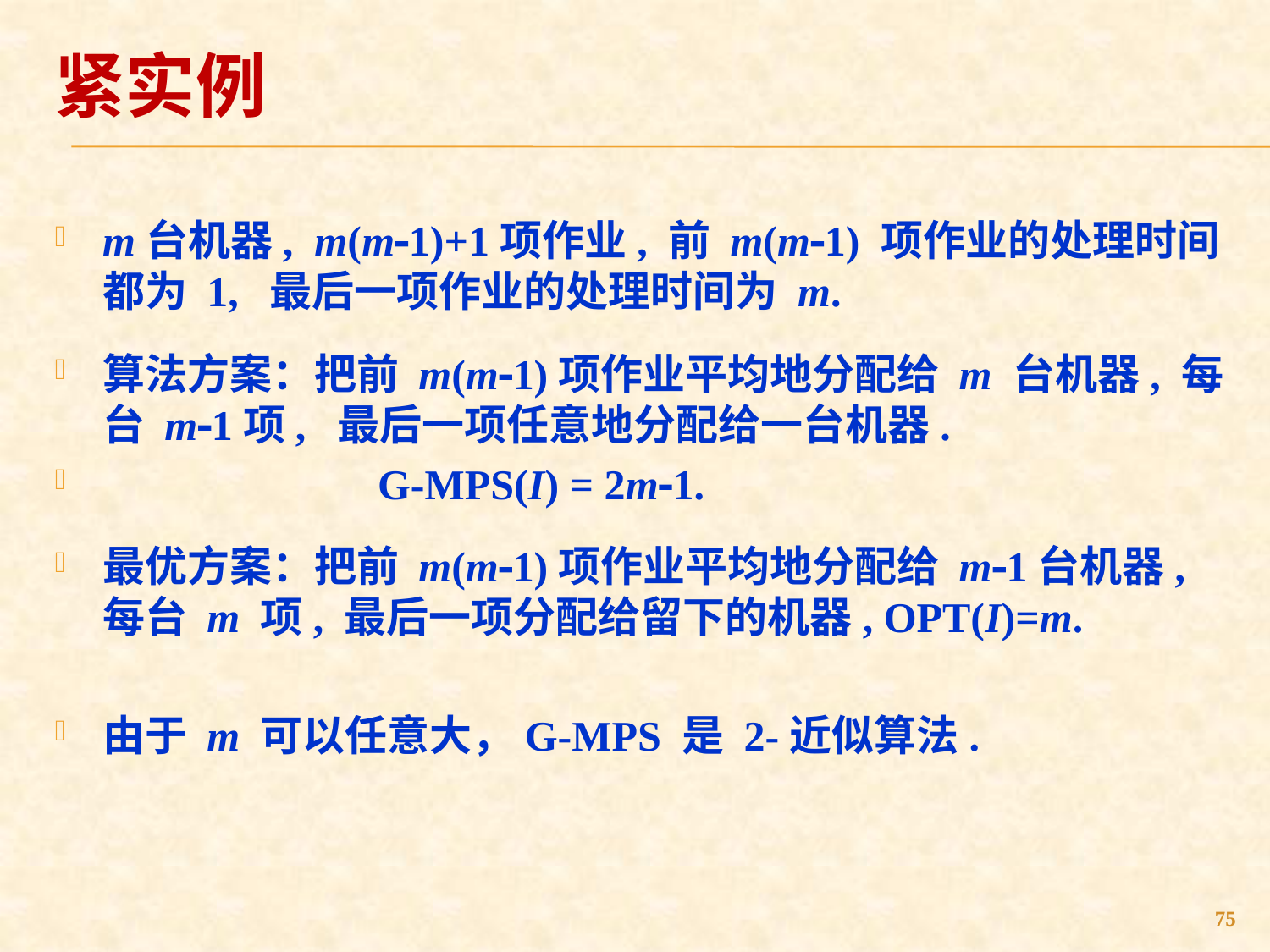

# 紧实例
m台机器,  m(m−1)+1项作业, 前 m(m−1) 项作业的处理时间都为 1,  最后一项作业的处理时间为 m.
算法方案：把前 m(m−1)项作业平均地分配给 m 台机器, 每台 m−1项,  最后一项任意地分配给一台机器.
                          G-MPS(I) = 2m−1.
最优方案：把前 m(m−1)项作业平均地分配给 m−1台机器, 每台 m 项, 最后一项分配给留下的机器, OPT(I)=m.

由于 m 可以任意大，G-MPS 是 2-近似算法.
75